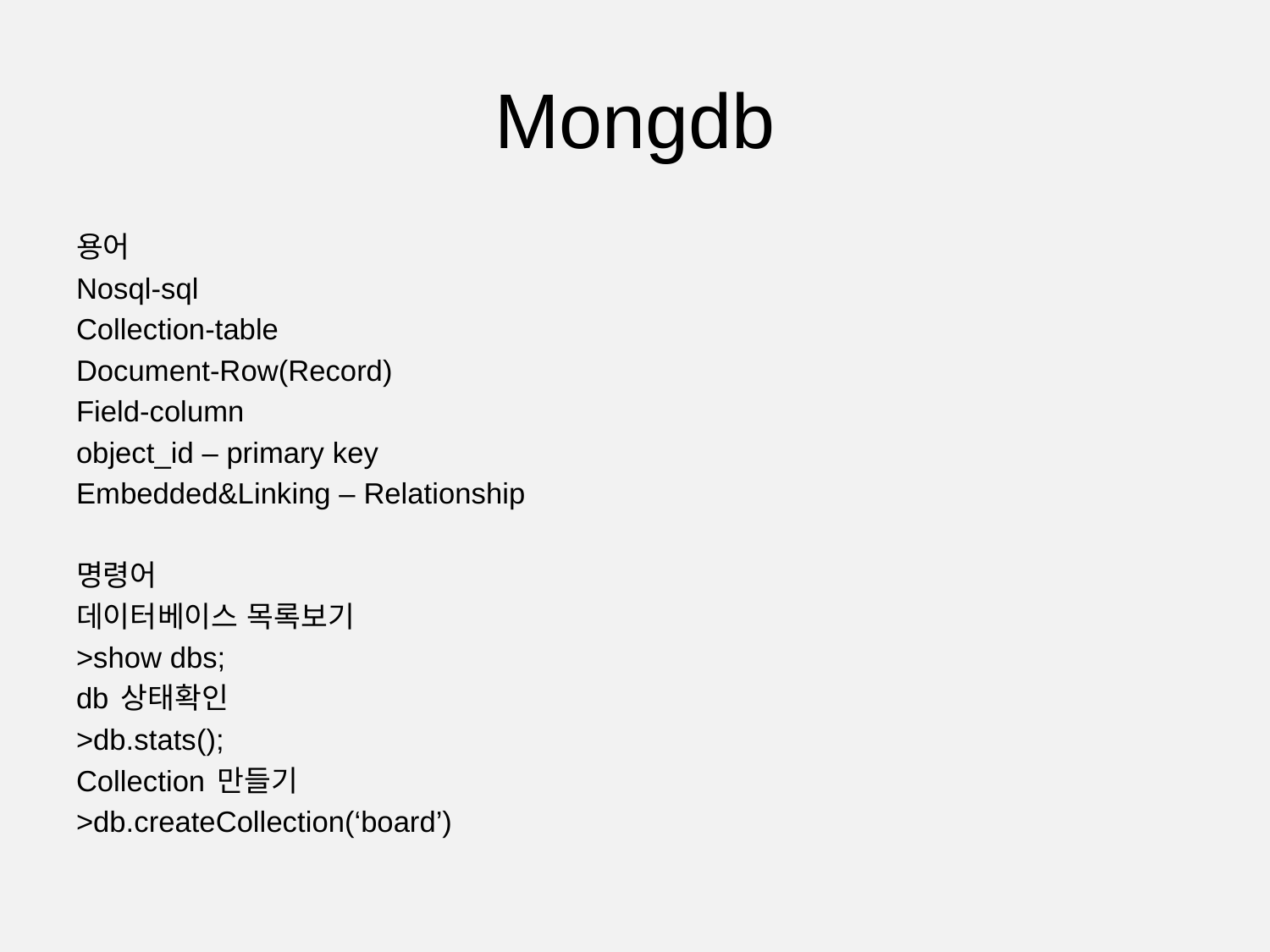

# Mongdb
용어
Nosql-sql
Collection-table
Document-Row(Record)
Field-column
object_id – primary key
Embedded&Linking – Relationship

명령어
데이터베이스 목록보기
>show dbs;
db 상태확인
>db.stats();
Collection 만들기
>db.createCollection(‘board’)